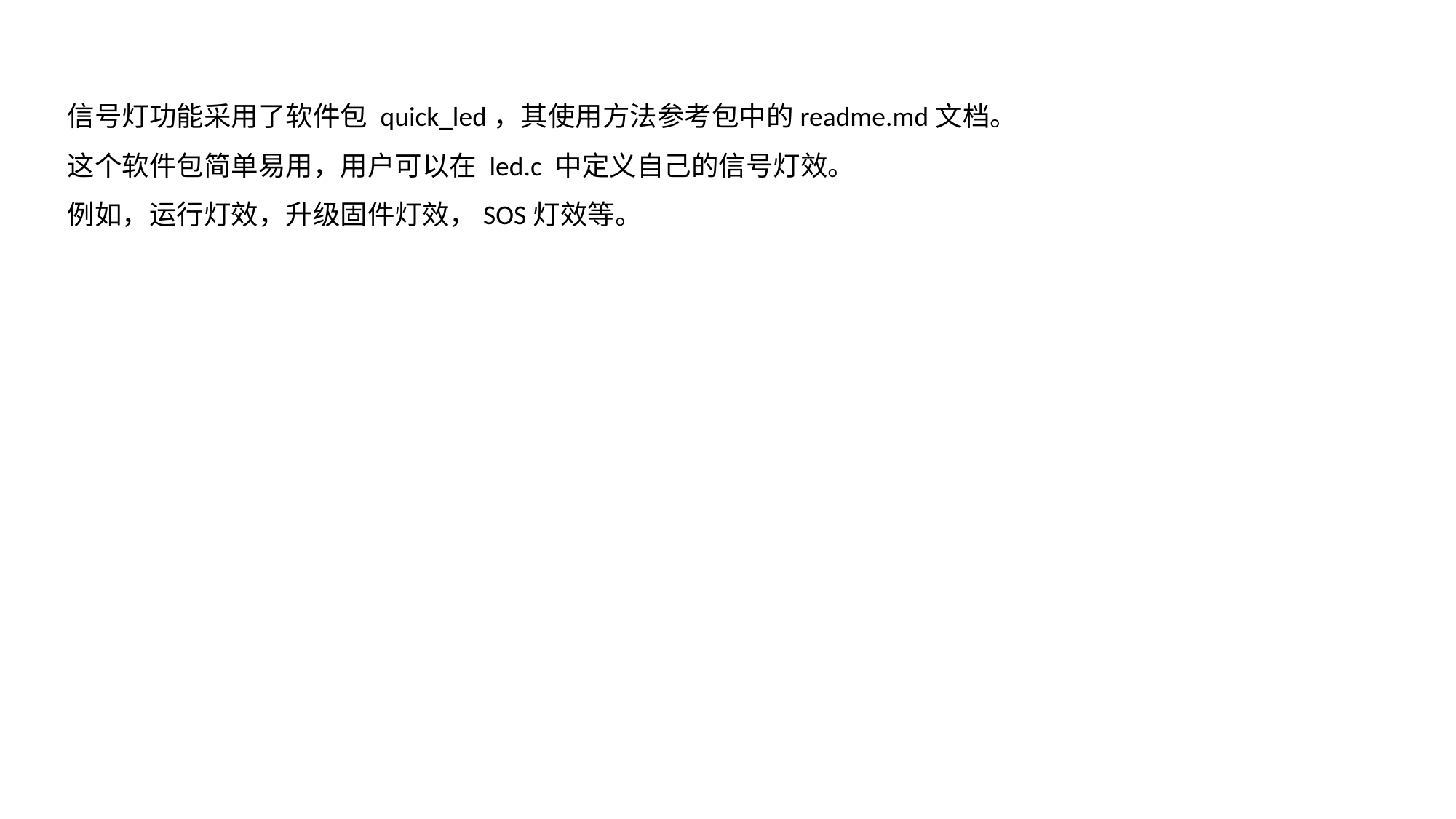

信号灯功能采用了软件包 quick_led，其使用方法参考包中的readme.md文档。
这个软件包简单易用，用户可以在 led.c 中定义自己的信号灯效。
例如，运行灯效，升级固件灯效，SOS灯效等。